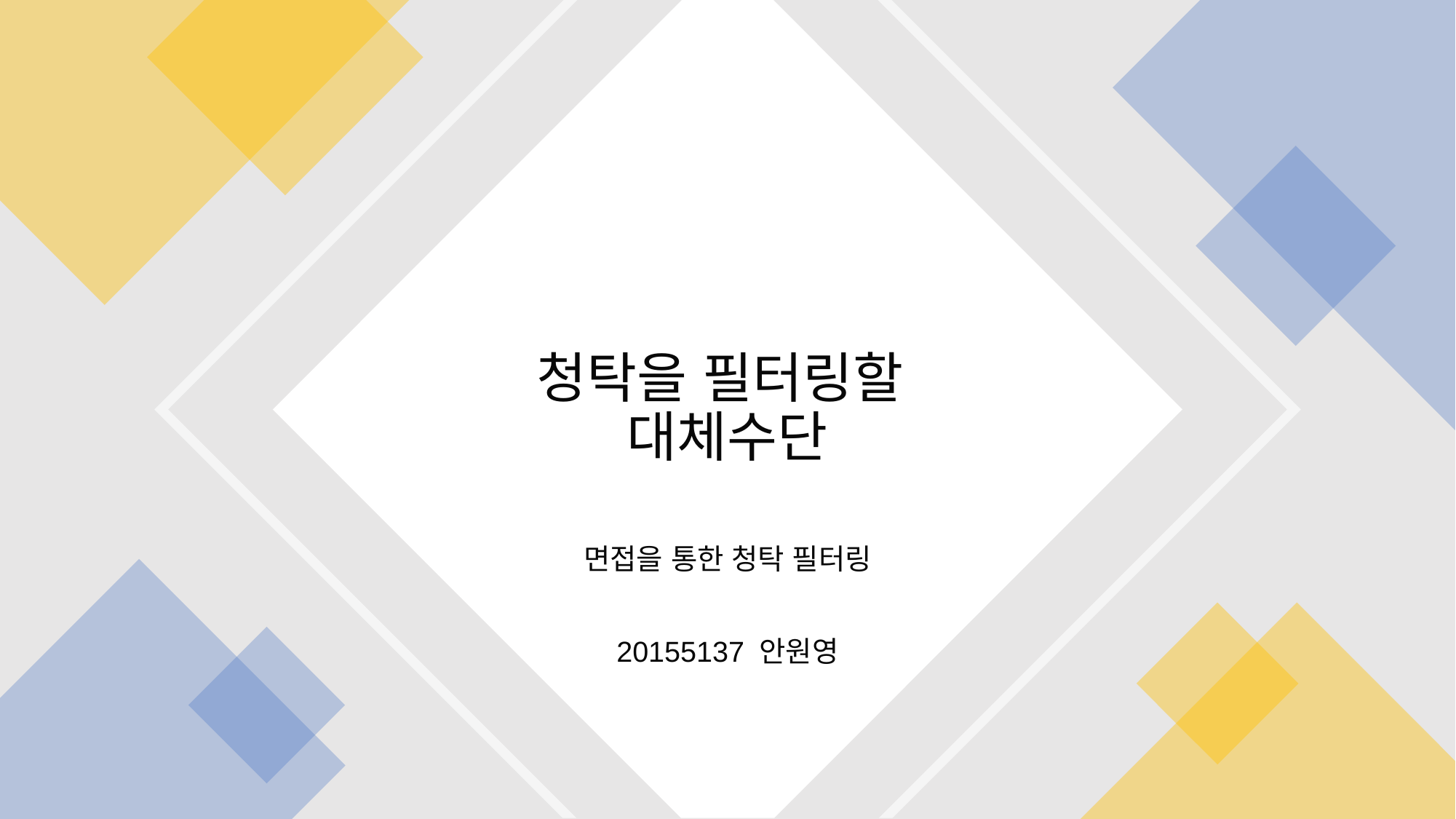

# 청탁을 필터링할 대체수단
면접을 통한 청탁 필터링

20155137 안원영